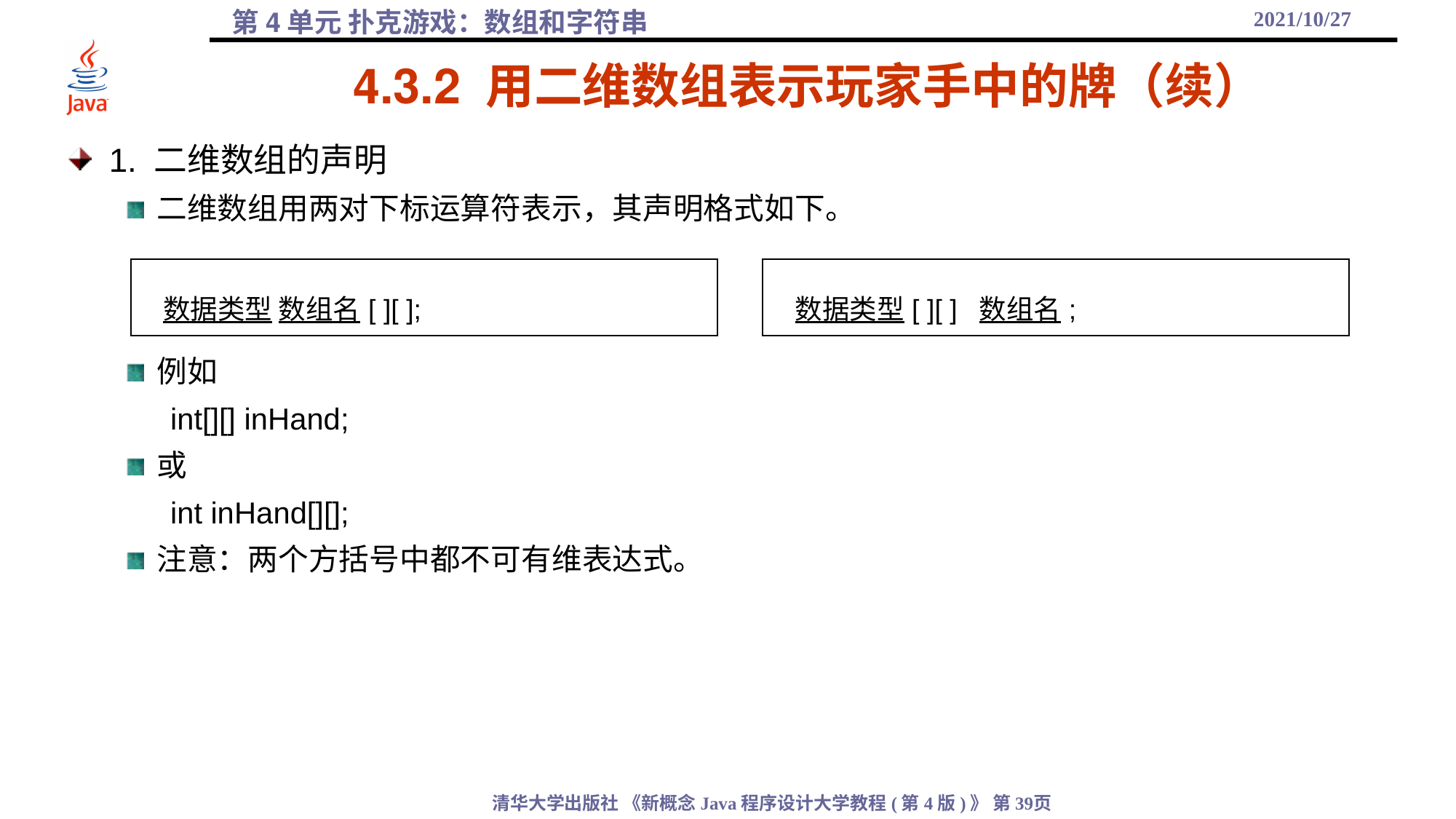

2021/10/27
# 4.3.2 用二维数组表示玩家手中的牌（续）
1. 二维数组的声明
二维数组用两对下标运算符表示，其声明格式如下。

例如
int[][] inHand;
或
int inHand[][];
注意：两个方括号中都不可有维表达式。

| 数据类型 数组名[ ][ ]; |
| --- |
| 数据类型[ ][ ] 数组名; |
| --- |